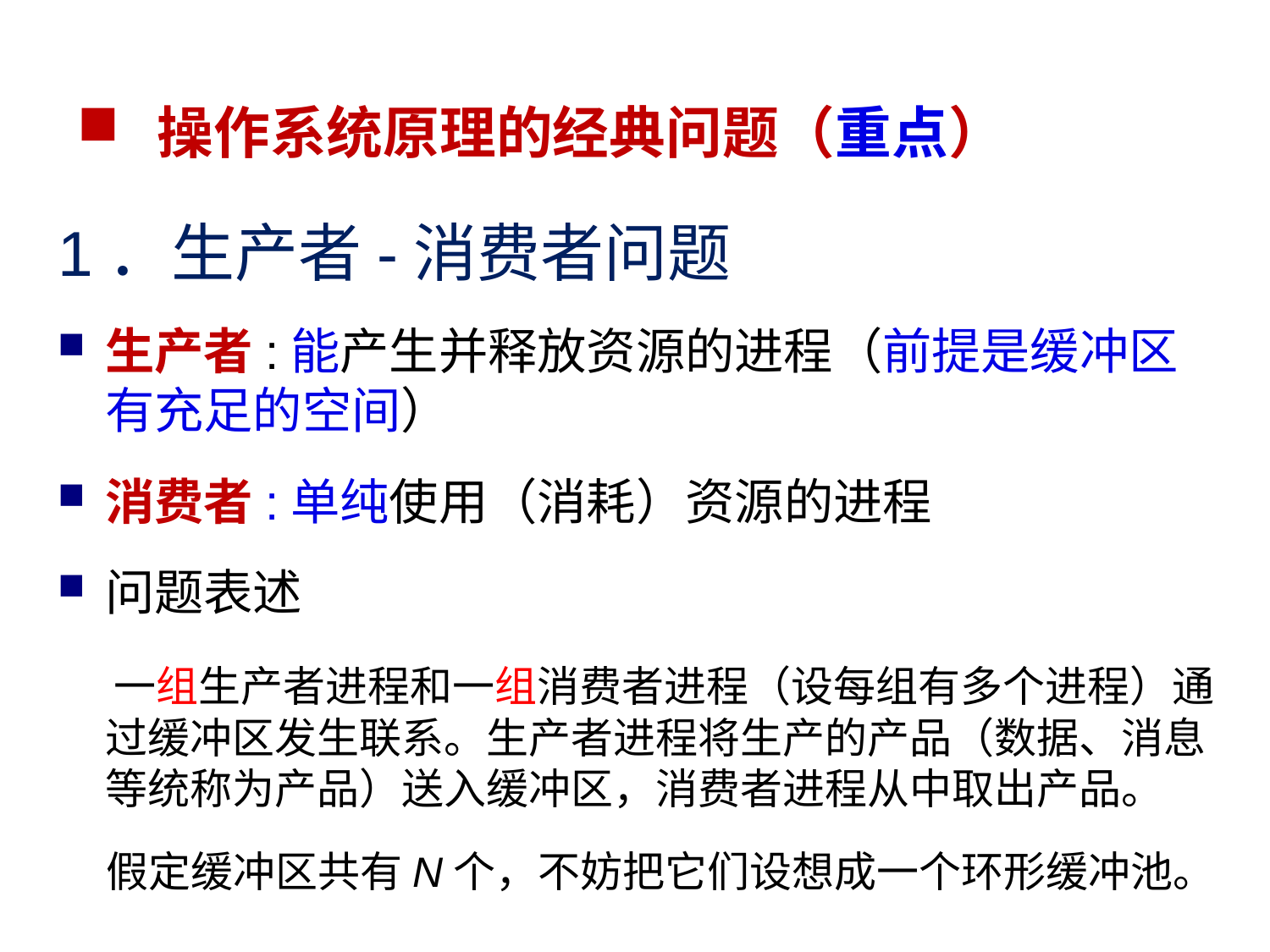

# 操作系统原理的经典问题（重点）
1．生产者-消费者问题
生产者:能产生并释放资源的进程（前提是缓冲区有充足的空间）
消费者:单纯使用（消耗）资源的进程
问题表述
    一组生产者进程和一组消费者进程（设每组有多个进程）通过缓冲区发生联系。生产者进程将生产的产品（数据、消息等统称为产品）送入缓冲区，消费者进程从中取出产品。
    假定缓冲区共有N个，不妨把它们设想成一个环形缓冲池。